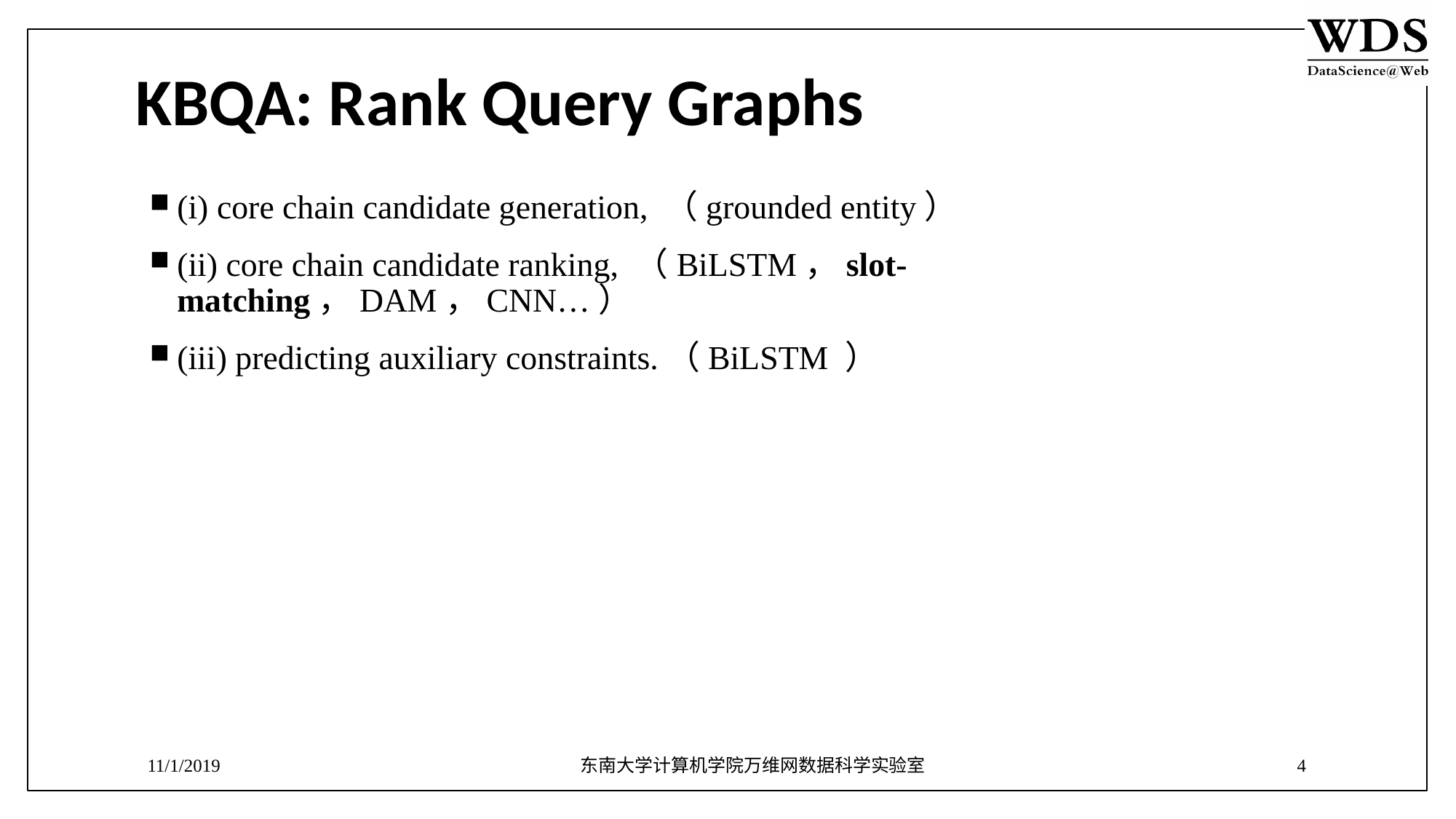

KBQA: Rank Query Graphs
(i) core chain candidate generation, （grounded entity）
(ii) core chain candidate ranking, （BiLSTM，slot-matching，DAM，CNN…）
(iii) predicting auxiliary constraints.（BiLSTM ）
11/1/2019
东南大学计算机学院万维网数据科学实验室
4